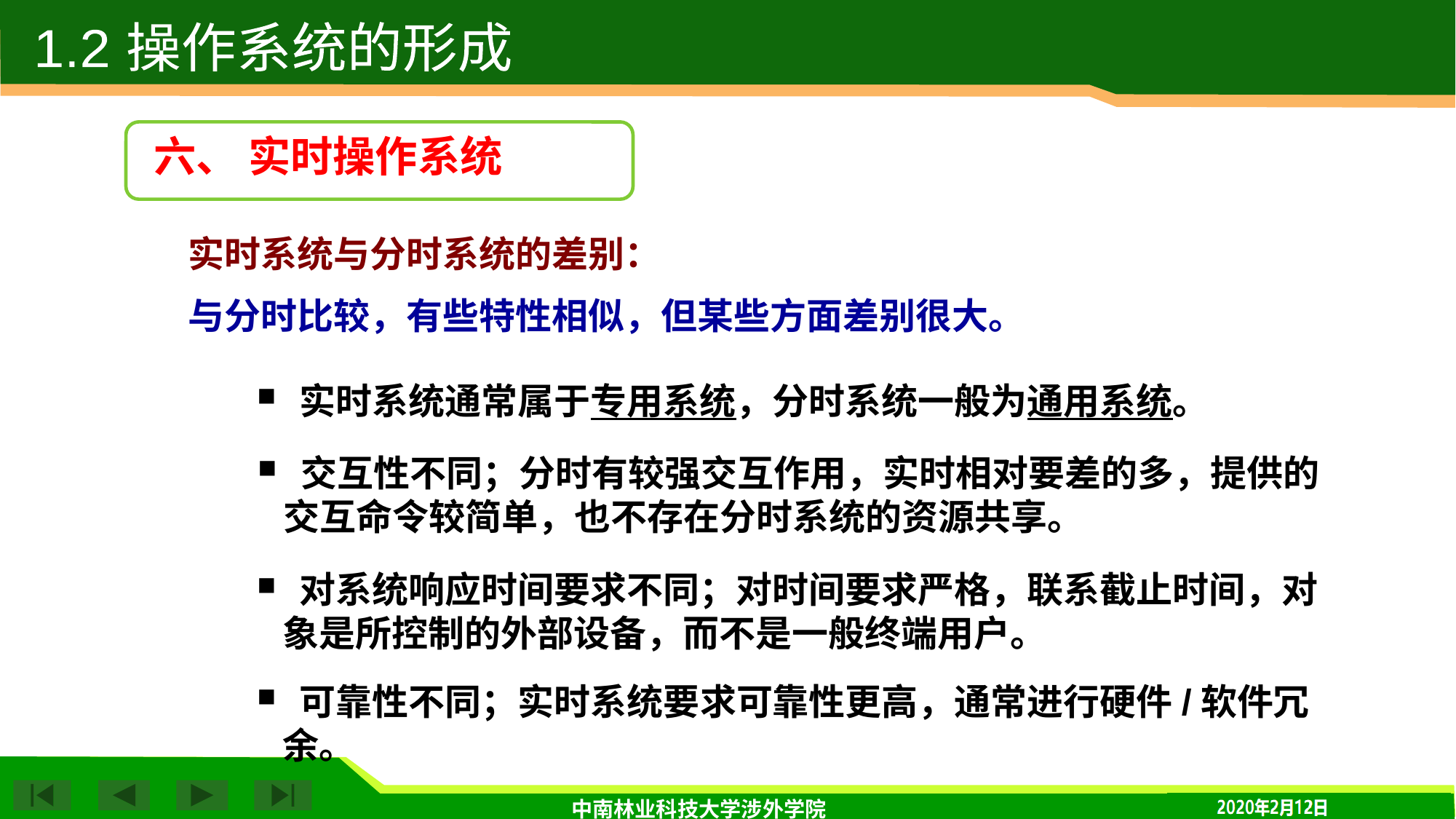

1.2 操作系统的形成

六、 实时操作系统
实时系统与分时系统的差别：
与分时比较，有些特性相似，但某些方面差别很大。
 实时系统通常属于专用系统，分时系统一般为通用系统。
 交互性不同；分时有较强交互作用，实时相对要差的多，提供的交互命令较简单，也不存在分时系统的资源共享。
 对系统响应时间要求不同；对时间要求严格，联系截止时间，对象是所控制的外部设备，而不是一般终端用户。
 可靠性不同；实时系统要求可靠性更高，通常进行硬件/软件冗余。